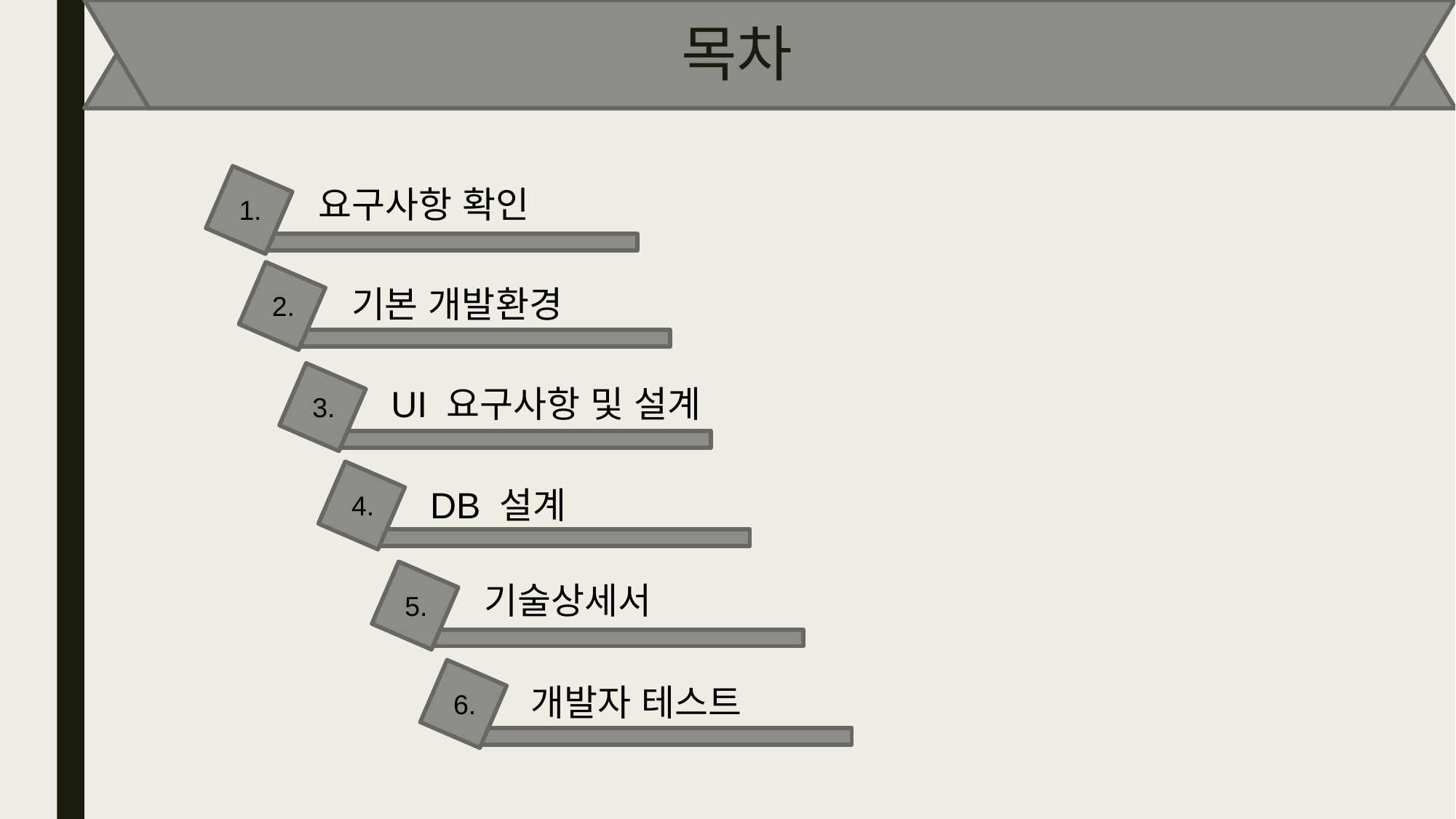

# 목차

요구사항 확인
1.

기본 개발환경
2.

UI 요구사항 및 설계
3.

DB 설계
4.

기술상세서
5.

개발자 테스트
6.